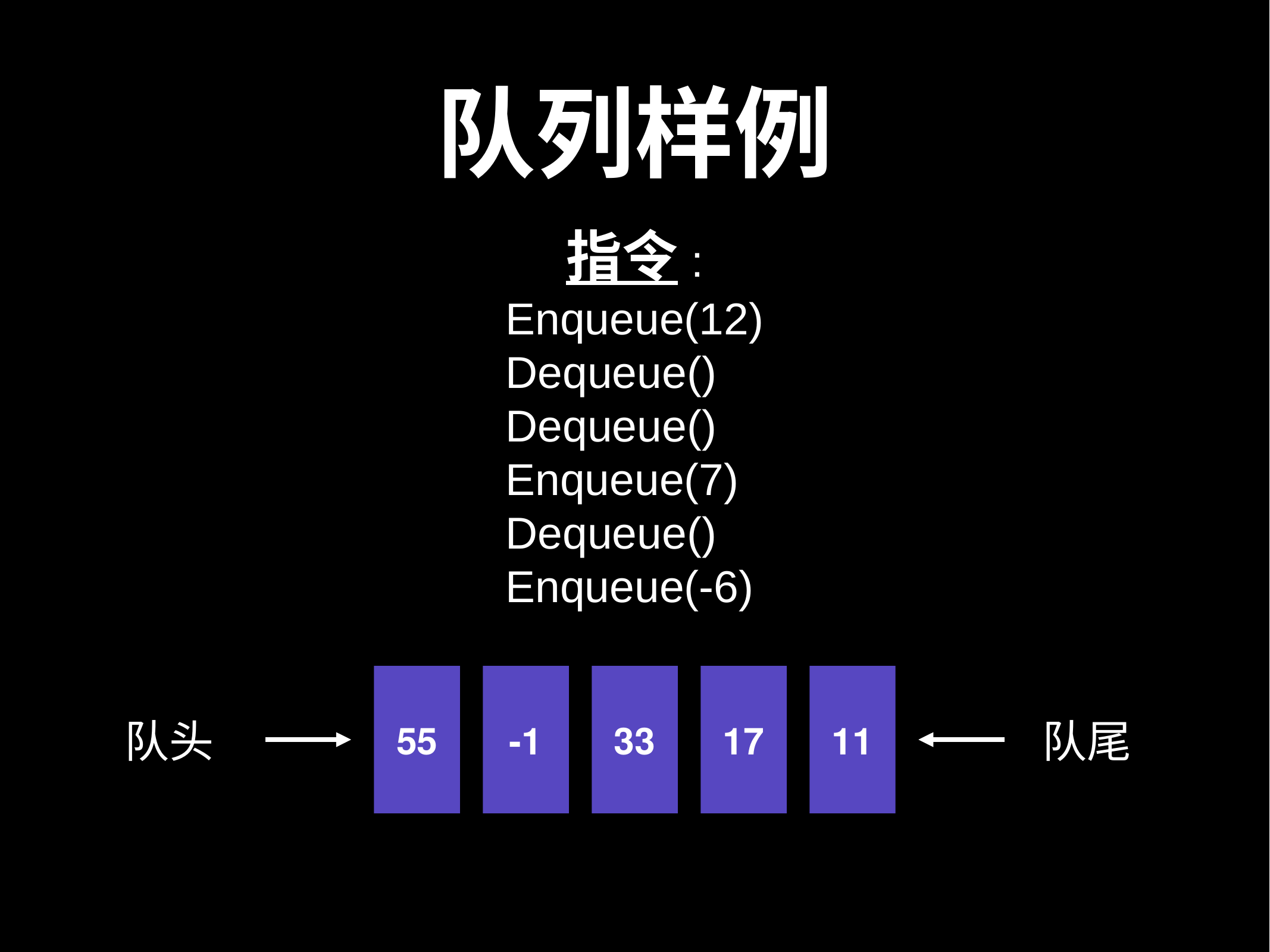

# 队列样例
指令:
Enqueue(12)
Dequeue()
Dequeue()
Enqueue(7)
Dequeue()
Enqueue(-6)
55
-1
33
17
11
队头
队尾